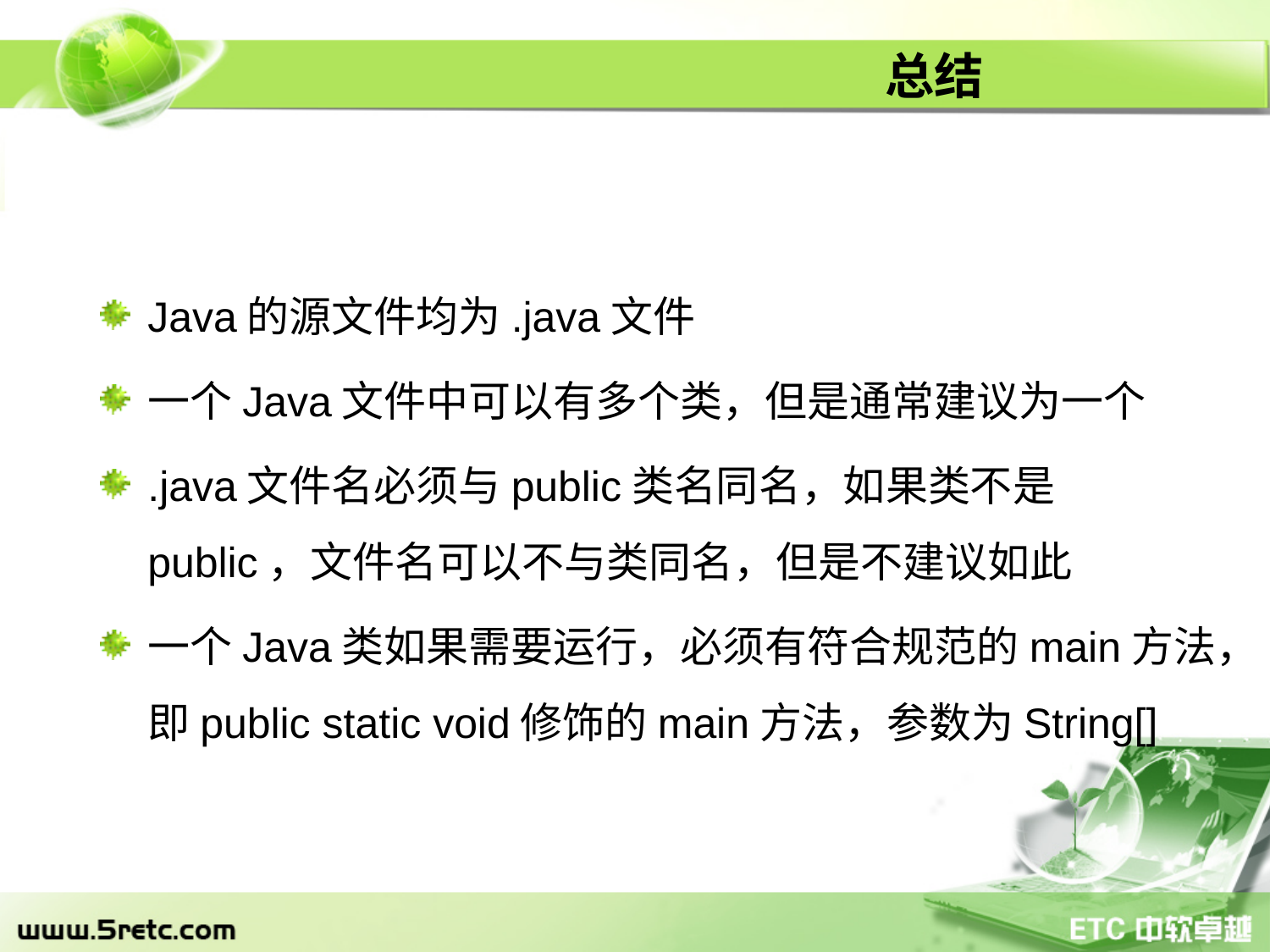

# 总结
Java的源文件均为.java文件
一个Java文件中可以有多个类，但是通常建议为一个
.java文件名必须与public类名同名，如果类不是public，文件名可以不与类同名，但是不建议如此
一个Java类如果需要运行，必须有符合规范的main方法，即public static void修饰的main方法，参数为String[]